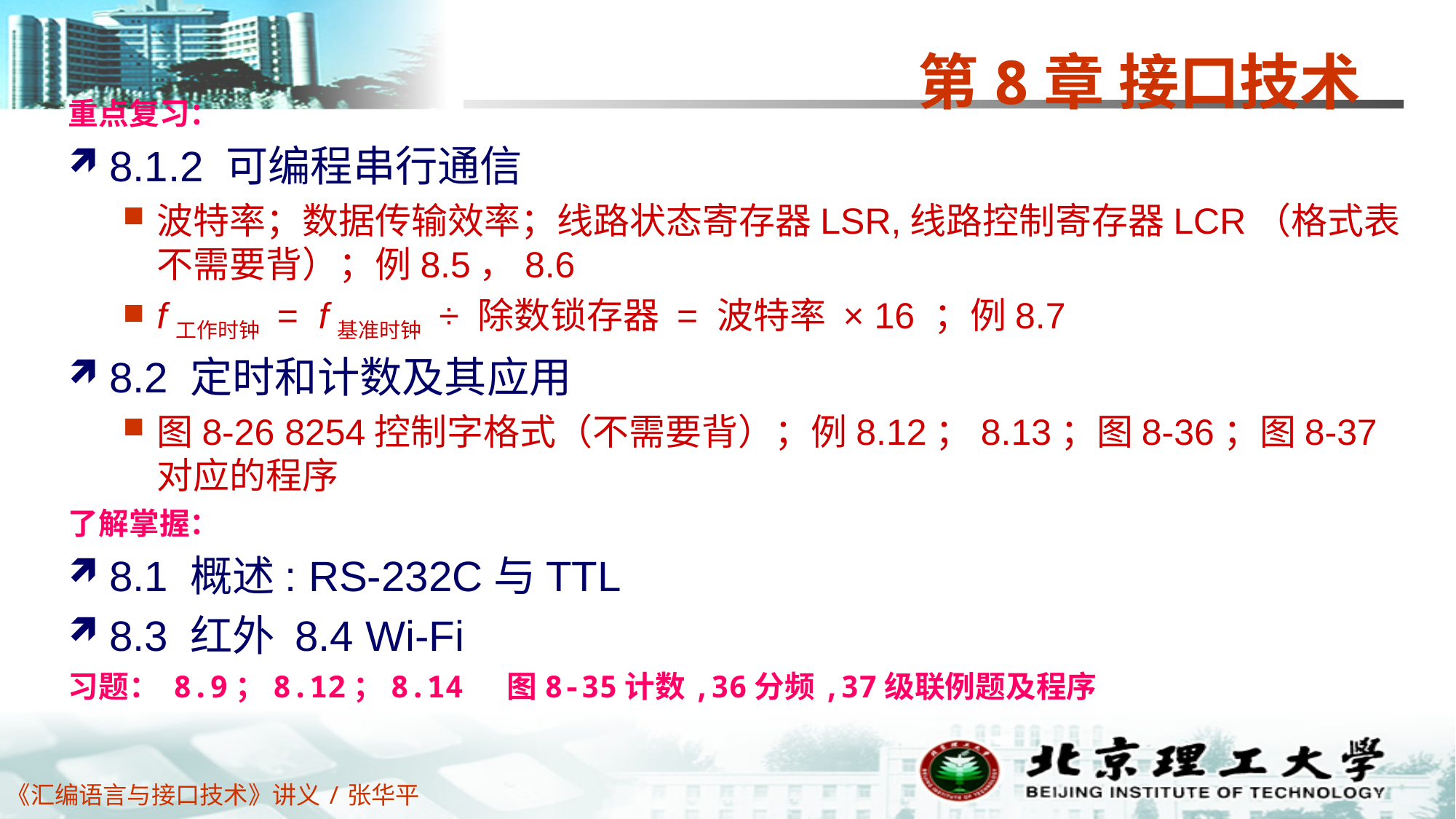

# 第8章 接口技术
重点复习：
8.1.2 可编程串行通信
波特率；数据传输效率；线路状态寄存器LSR,线路控制寄存器LCR（格式表不需要背）；例8.5，8.6
f工作时钟 =  f基准时钟 ÷ 除数锁存器 = 波特率 × 16 ；例8.7
8.2 定时和计数及其应用
图8-26 8254控制字格式（不需要背）；例8.12；8.13；图8-36；图8-37对应的程序
了解掌握：
8.1 概述: RS-232C与TTL
8.3 红外 8.4 Wi-Fi
习题： 8.9；8.12；8.14  图8-35计数,36分频,37级联例题及程序